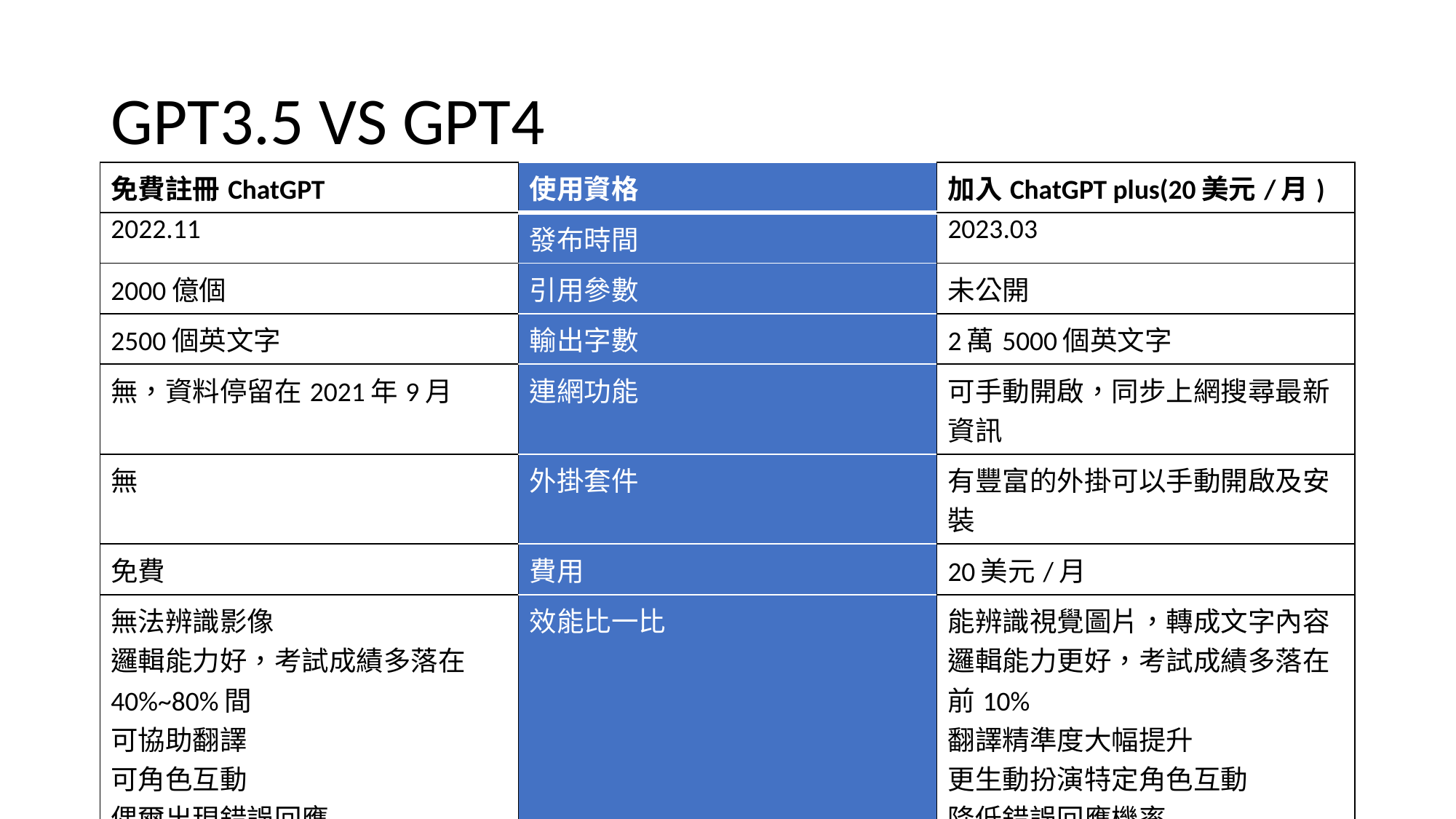

# GPT3.5 VS GPT4
| 免費註冊ChatGPT | 使用資格 | 加入ChatGPT plus(20美元/月) |
| --- | --- | --- |
| 2022.11 | 發布時間 | 2023.03 |
| 2000億個 | 引用參數 | 未公開 |
| 2500個英文字 | 輸出字數 | 2萬5000個英文字 |
| 無，資料停留在2021年9月 | 連網功能 | 可手動開啟，同步上網搜尋最新資訊 |
| 無 | 外掛套件 | 有豐富的外掛可以手動開啟及安裝 |
| 免費 | 費用 | 20美元/月 |
| 無法辨識影像 邏輯能力好，考試成績多落在40%~80%間 可協助翻譯 可角色互動 偶爾出現錯誤回應 對安全性的問題不答 | 效能比一比 | 能辨識視覺圖片，轉成文字內容 邏輯能力更好，考試成績多落在前10% 翻譯精準度大幅提升 更生動扮演特定角色互動 降低錯誤回應機率 對安全性問題進行勸說 |